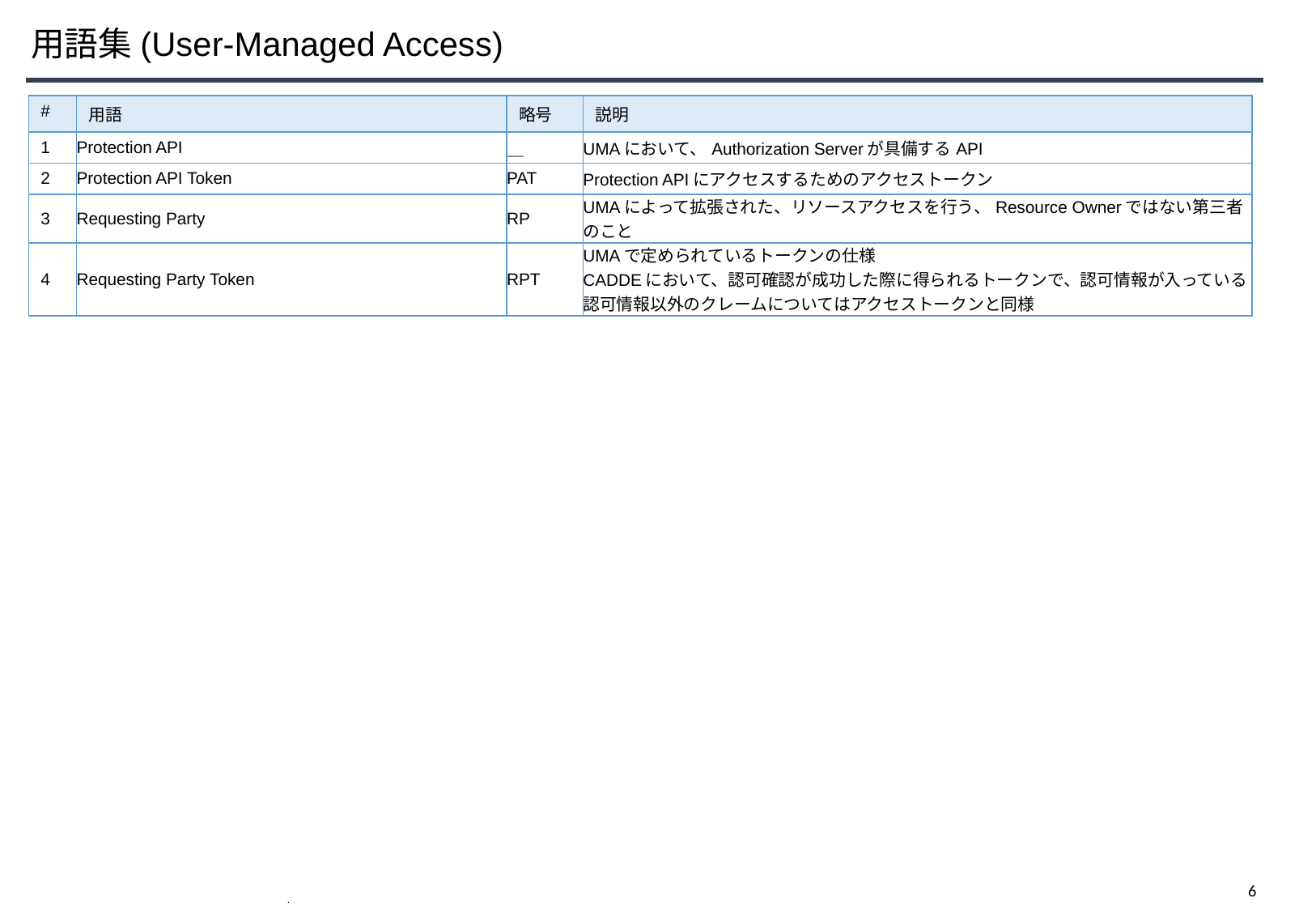

用語集(User-Managed Access)
| # | 用語 | 略号 | 説明 |
| --- | --- | --- | --- |
| 1 | Protection API | ＿ | UMAにおいて、Authorization Serverが具備するAPI |
| 2 | Protection API Token | PAT | Protection APIにアクセスするためのアクセストークン |
| 3 | Requesting Party | RP | UMAによって拡張された、リソースアクセスを行う、Resource Ownerではない第三者のこと |
| 4 | Requesting Party Token | RPT | UMAで定められているトークンの仕様 CADDEにおいて、認可確認が成功した際に得られるトークンで、認可情報が入っている 認可情報以外のクレームについてはアクセストークンと同様 |